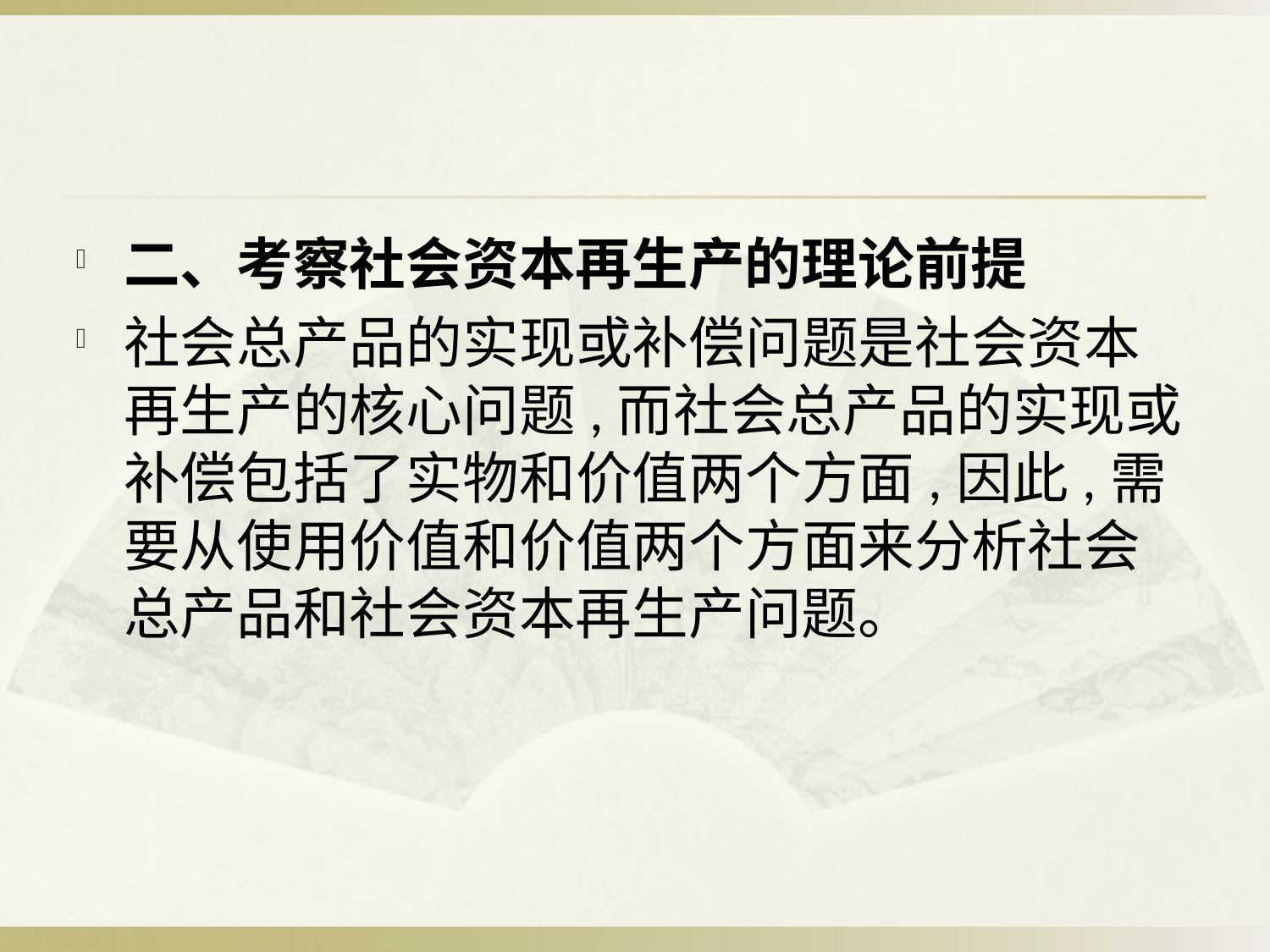

#
二、考察社会资本再生产的理论前提
社会总产品的实现或补偿问题是社会资本再生产的核心问题,而社会总产品的实现或补偿包括了实物和价值两个方面,因此,需要从使用价值和价值两个方面来分析社会总产品和社会资本再生产问题。